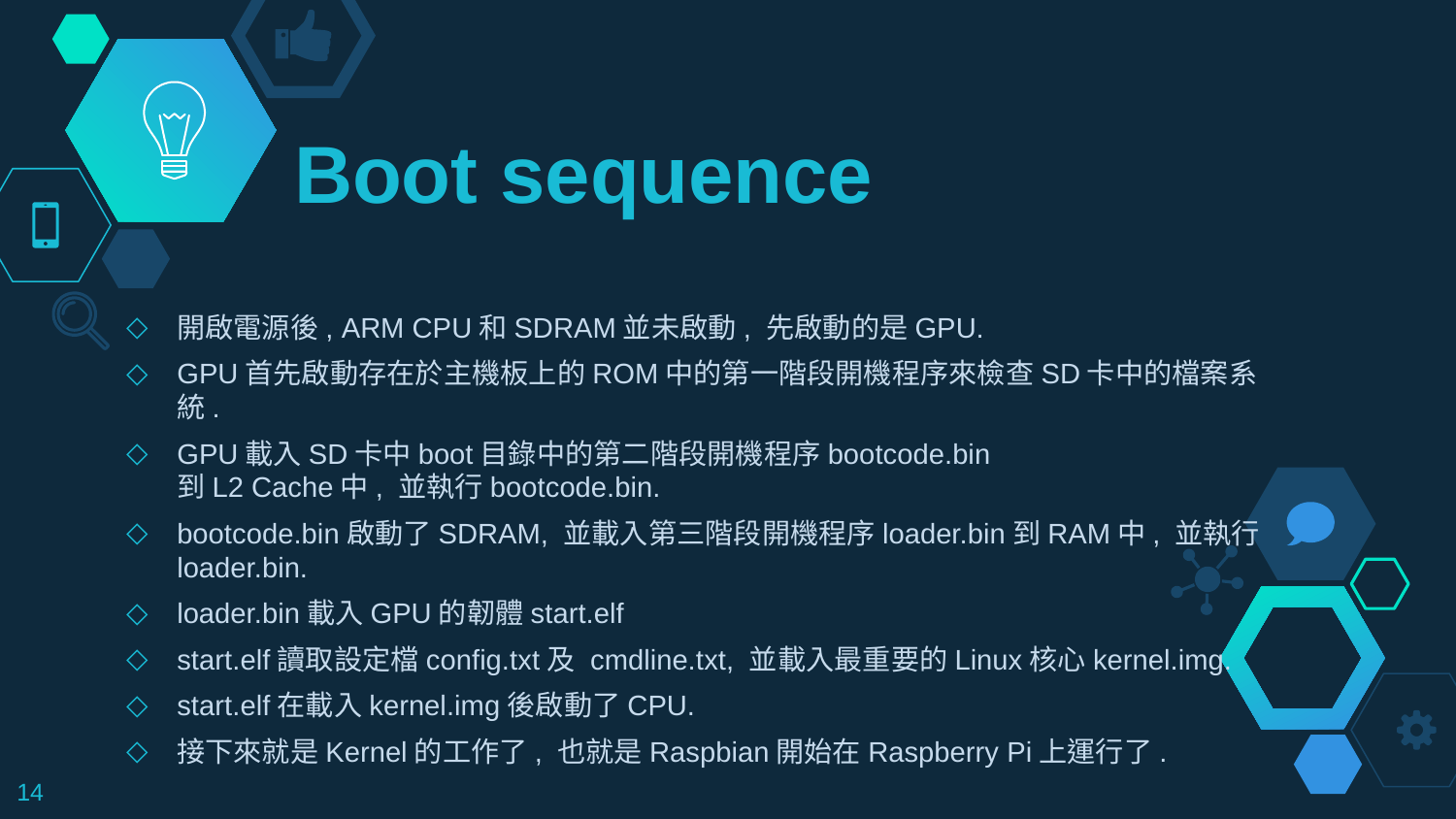

# Boot sequence
開啟電源後, ARM CPU和SDRAM並未啟動, 先啟動的是GPU.
GPU首先啟動存在於主機板上的ROM中的第一階段開機程序來檢查SD卡中的檔案系統.
GPU載入SD卡中boot目錄中的第二階段開機程序bootcode.bin
到L2 Cache中, 並執行bootcode.bin.
bootcode.bin啟動了SDRAM, 並載入第三階段開機程序loader.bin到RAM中, 並執行loader.bin.
loader.bin載入GPU的韌體start.elf
start.elf讀取設定檔config.txt及 cmdline.txt, 並載入最重要的Linux核心kernel.img.
start.elf在載入kernel.img後啟動了CPU.
接下來就是Kernel的工作了, 也就是Raspbian開始在Raspberry Pi上運行了.

14